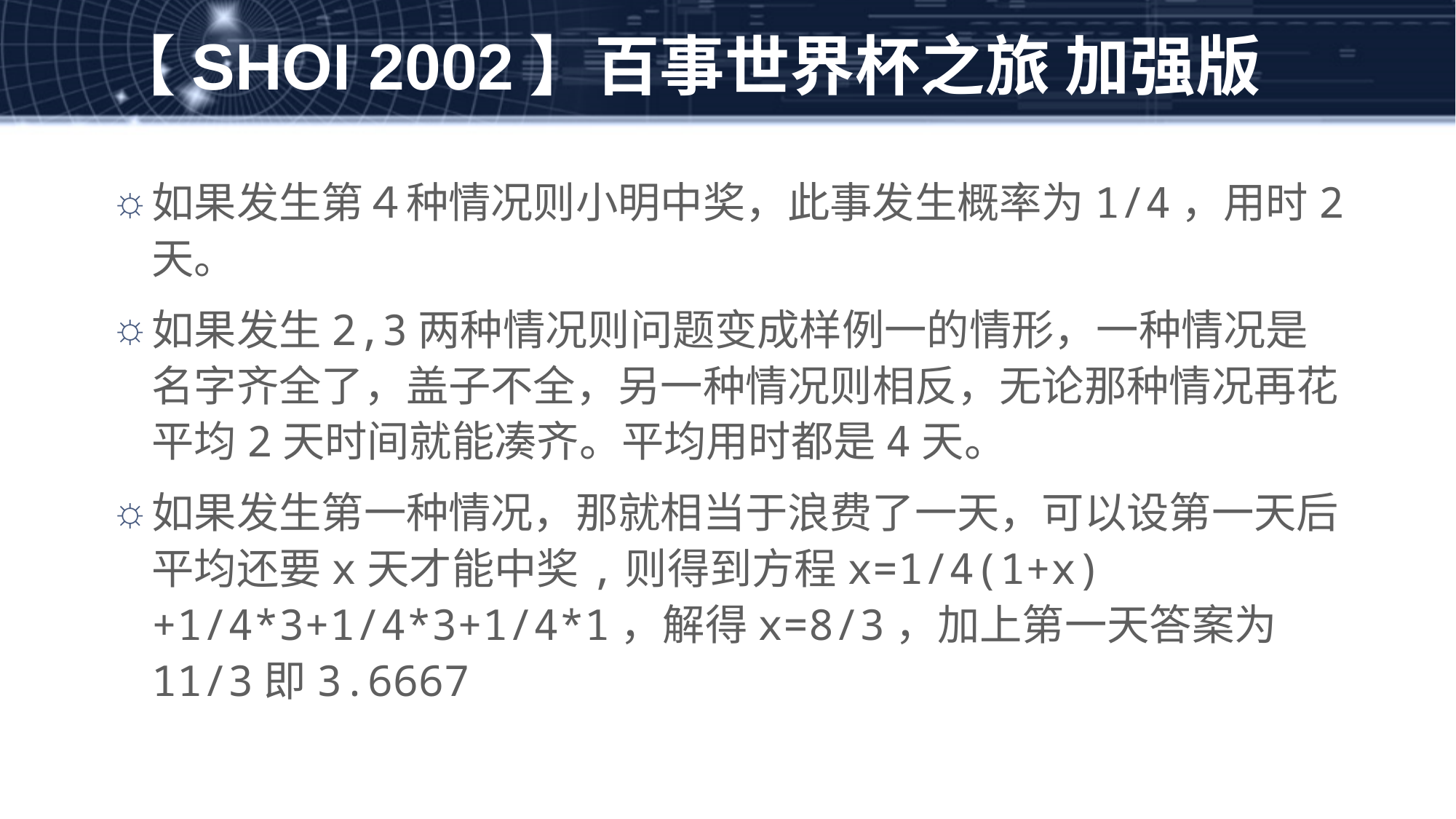

# 【SHOI 2002】百事世界杯之旅 加强版
如果发生第４种情况则小明中奖，此事发生概率为1/4，用时2天。
如果发生2,3两种情况则问题变成样例一的情形，一种情况是名字齐全了，盖子不全，另一种情况则相反，无论那种情况再花平均2天时间就能凑齐。平均用时都是4天。
如果发生第一种情况，那就相当于浪费了一天，可以设第一天后平均还要x天才能中奖,则得到方程x=1/4(1+x)+1/4*3+1/4*3+1/4*1，解得x=8/3，加上第一天答案为11/3即3.6667